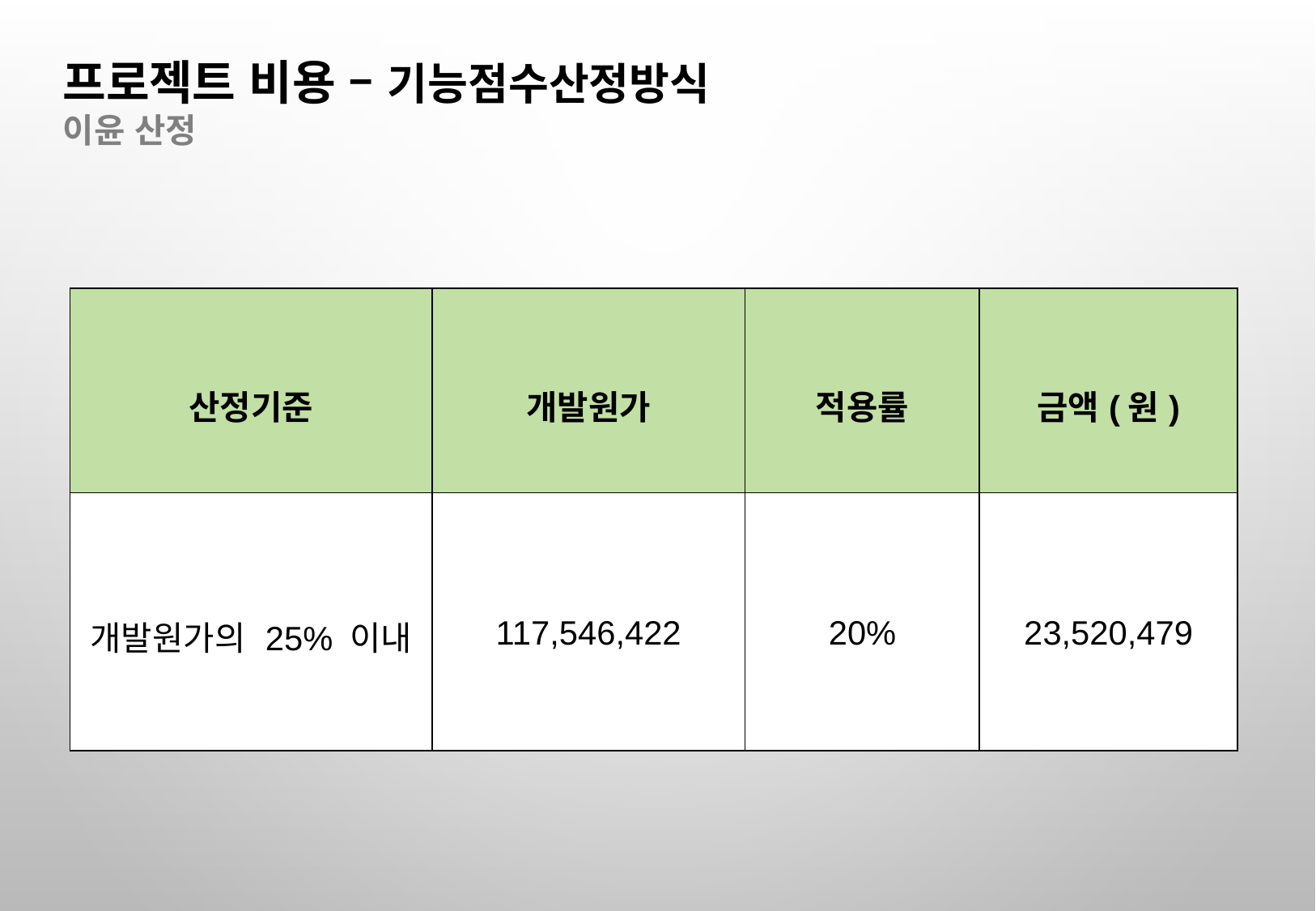

프로젝트 비용 – 기능점수산정방식
이윤 산정
| 산정기준 | 개발원가 | 적용률 | 금액(원) |
| --- | --- | --- | --- |
| 개발원가의 25% 이내 | 117,546,422 | 20% | 23,520,479 |
39